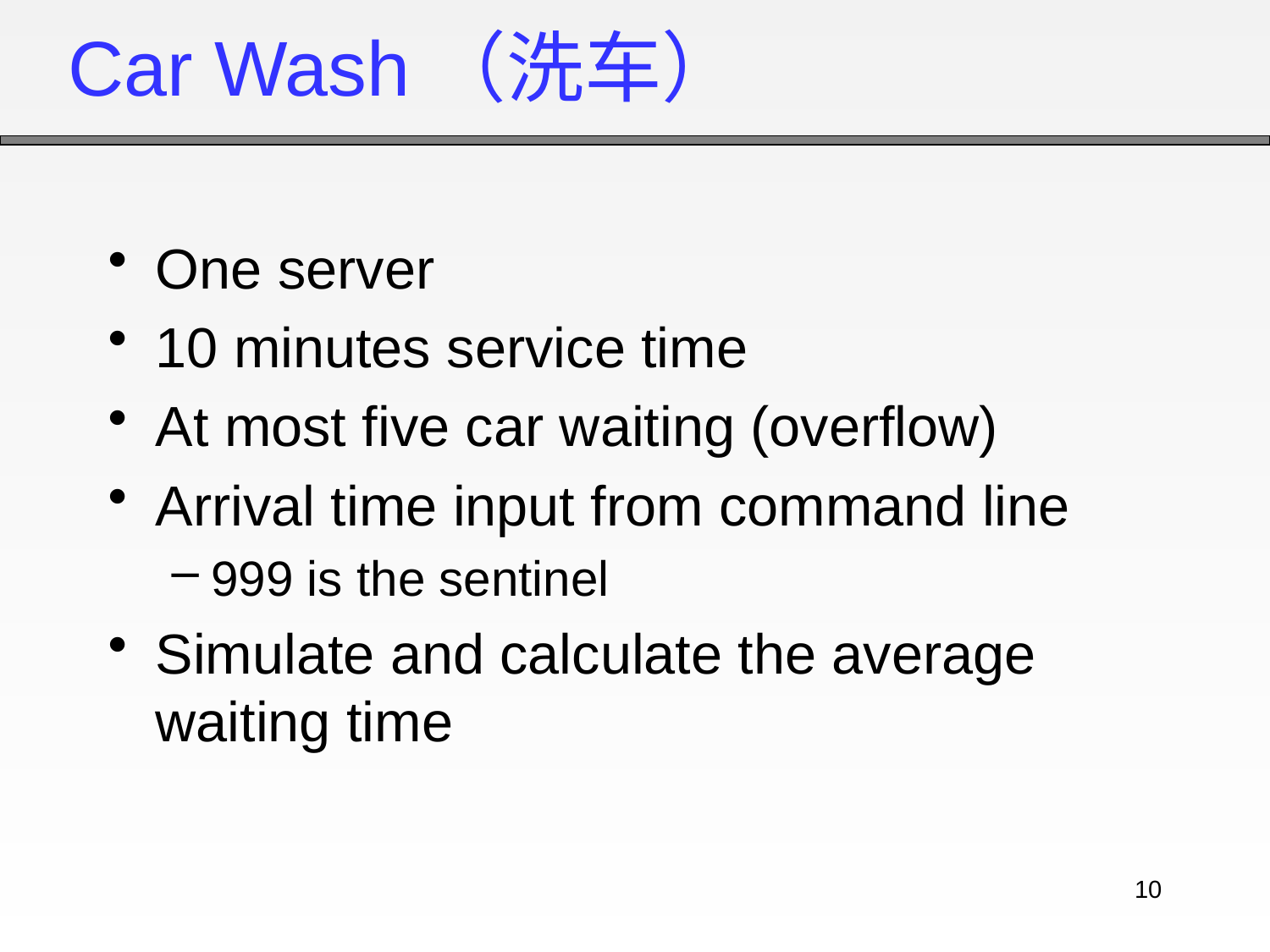

# Car Wash（洗车）
One server
10 minutes service time
At most five car waiting (overflow)
Arrival time input from command line
999 is the sentinel
Simulate and calculate the average waiting time

10